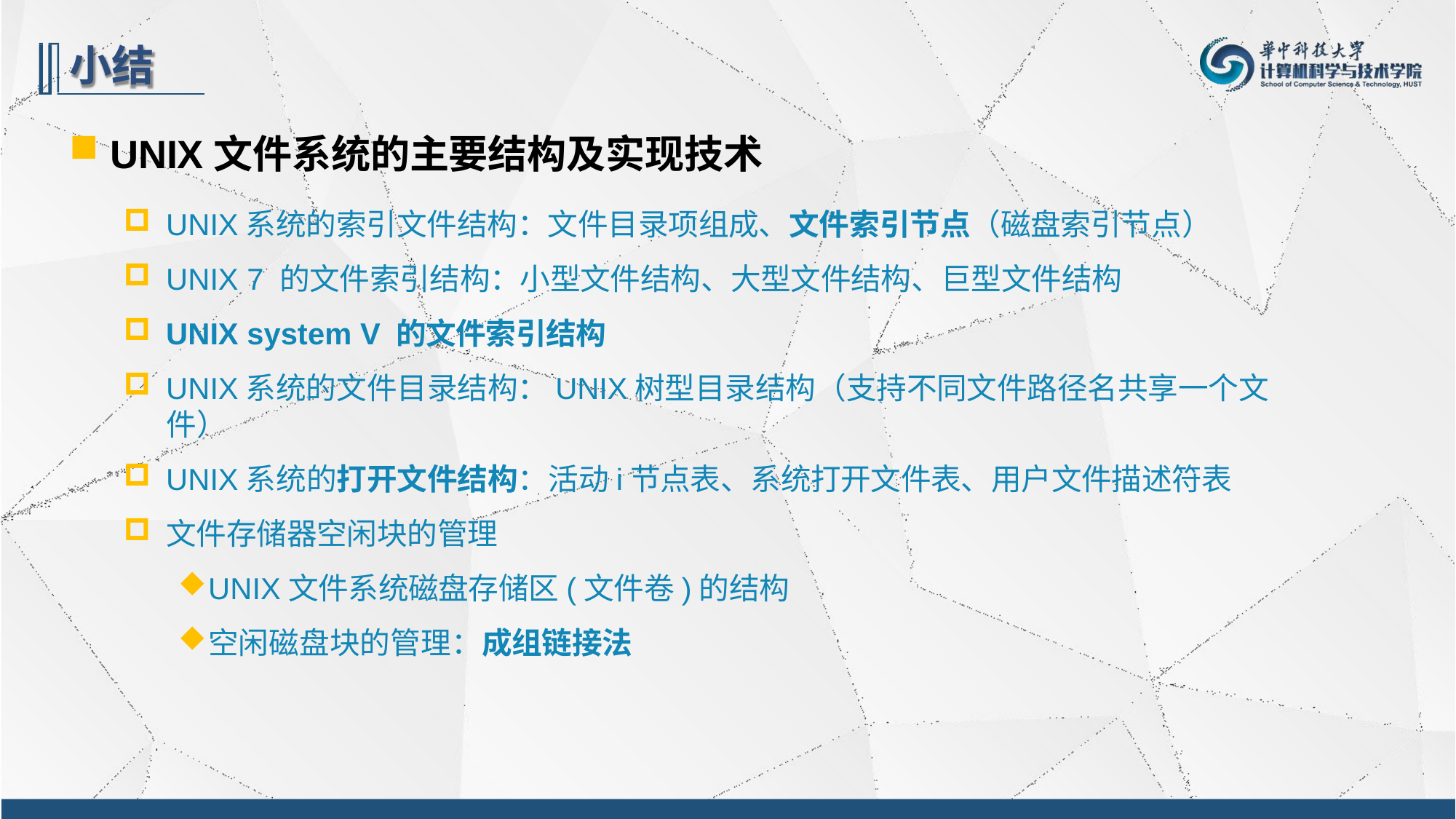

小结
UNIX文件系统的主要结构及实现技术
UNIX系统的索引文件结构：文件目录项组成、文件索引节点（磁盘索引节点）
UNIX 7 的文件索引结构：小型文件结构、大型文件结构、巨型文件结构
UNIX system V 的文件索引结构
UNIX系统的文件目录结构：UNIX树型目录结构（支持不同文件路径名共享一个文件）
UNIX系统的打开文件结构：活动i节点表、系统打开文件表、用户文件描述符表
文件存储器空闲块的管理
UNIX文件系统磁盘存储区(文件卷)的结构
空闲磁盘块的管理：成组链接法